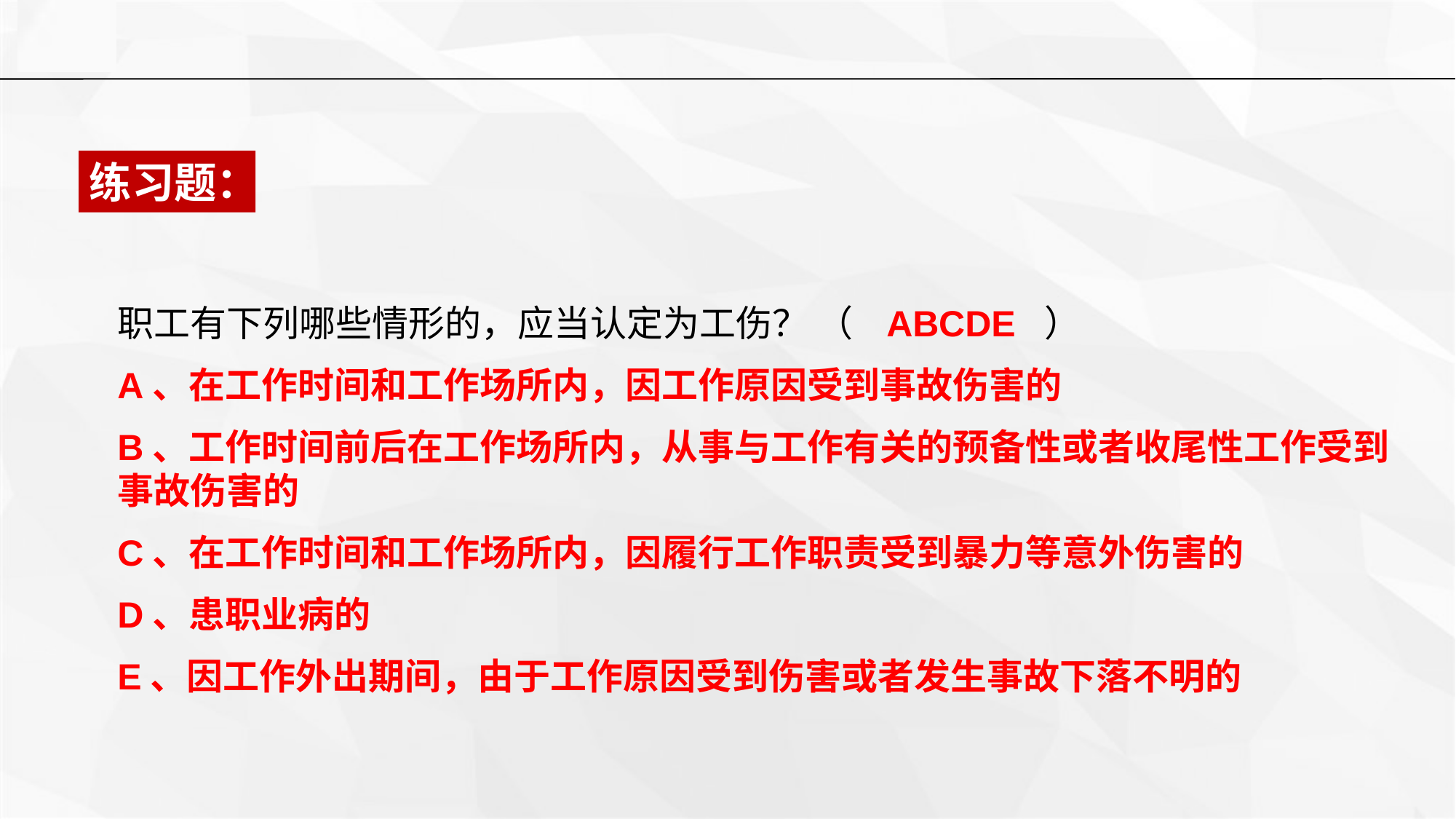

练习题：
职工有下列哪些情形的，应当认定为工伤？ （   ABCDE  ）
A、在工作时间和工作场所内，因工作原因受到事故伤害的
B、工作时间前后在工作场所内，从事与工作有关的预备性或者收尾性工作受到事故伤害的
C、在工作时间和工作场所内，因履行工作职责受到暴力等意外伤害的
D、患职业病的
E、因工作外出期间，由于工作原因受到伤害或者发生事故下落不明的